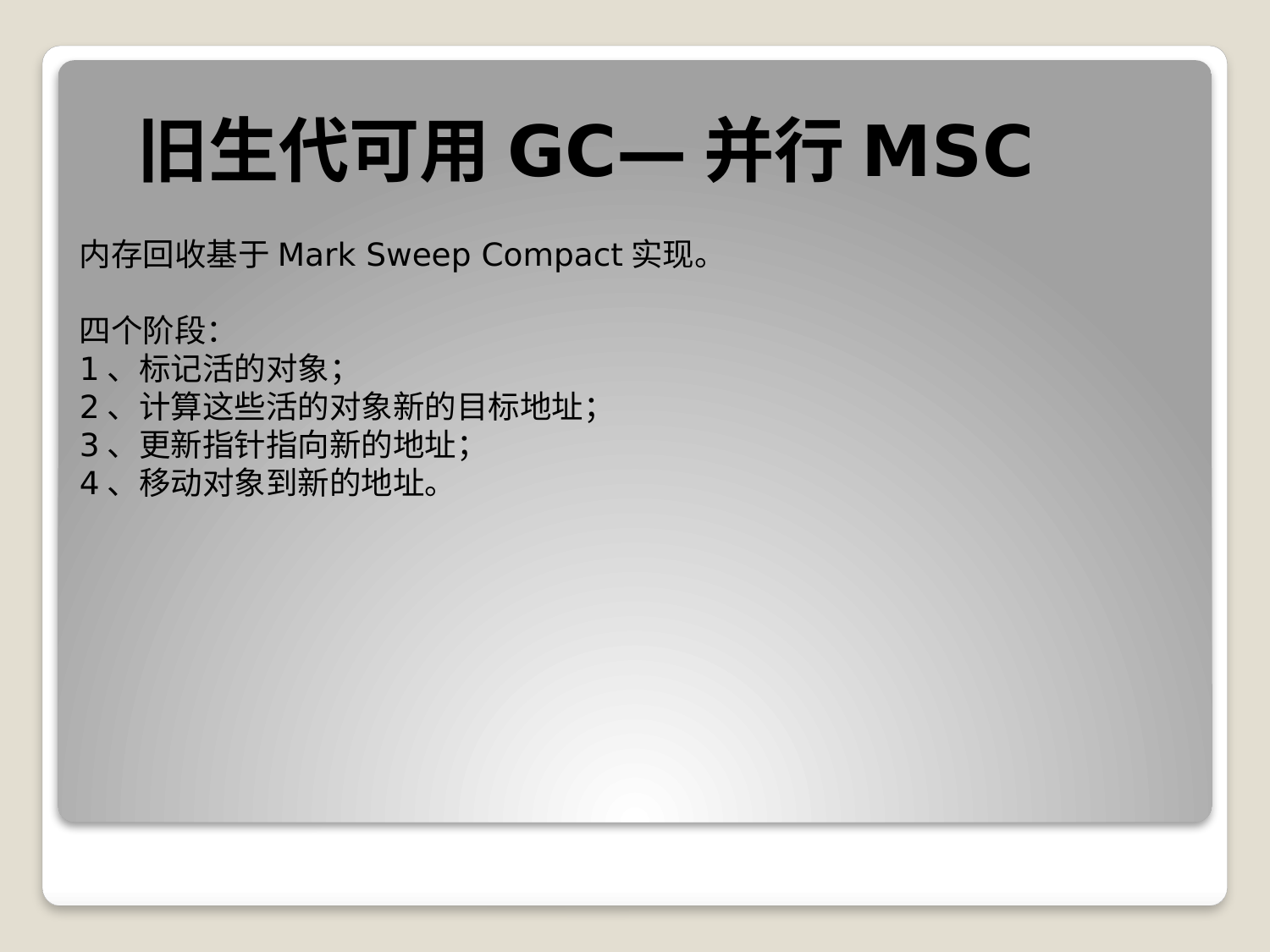

旧生代可用GC—并行MSC
内存回收基于Mark Sweep Compact实现。

四个阶段：
1、标记活的对象；
2、计算这些活的对象新的目标地址；
3、更新指针指向新的地址；
4、移动对象到新的地址。